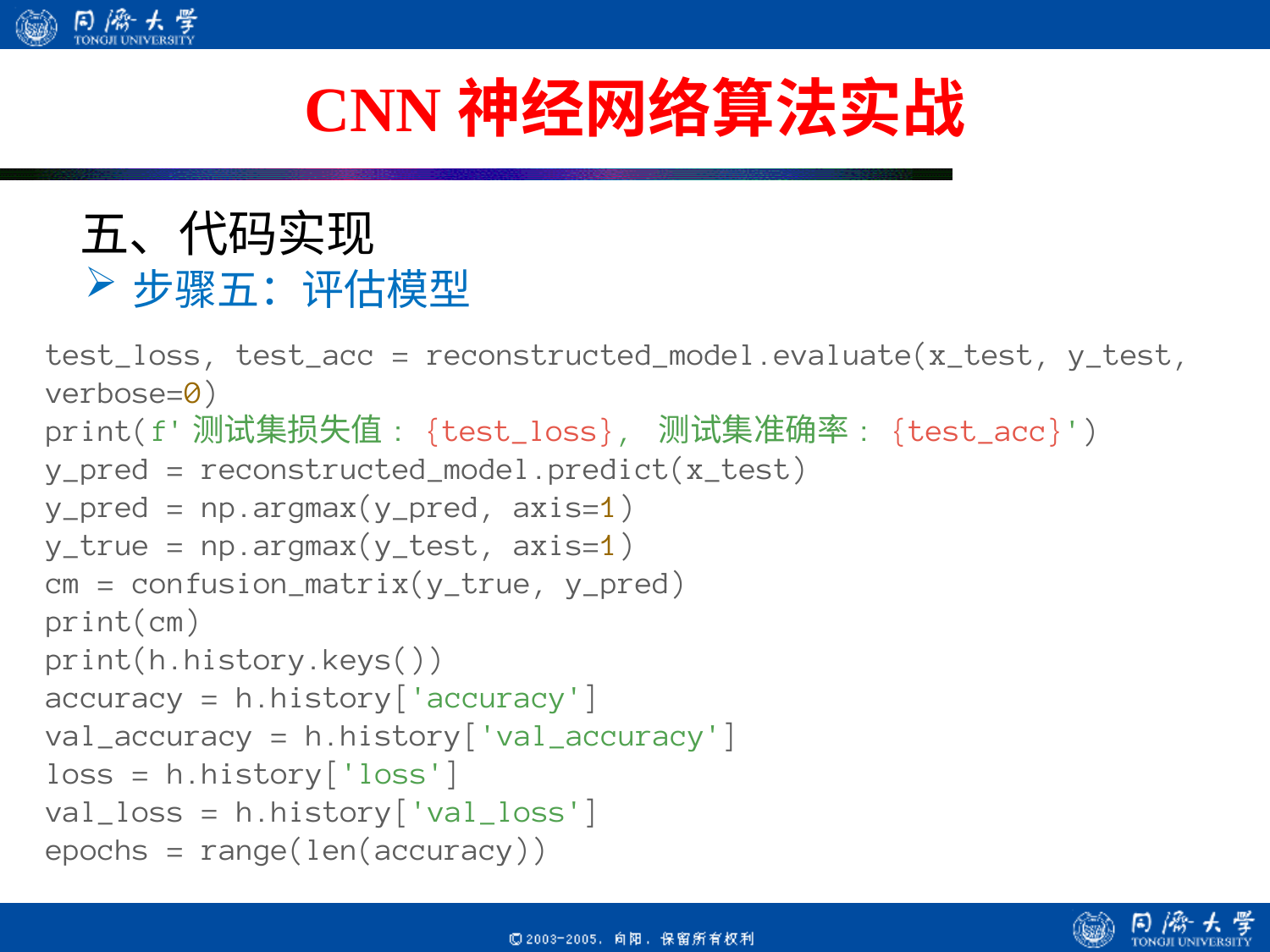

# CNN神经网络算法实战
五、代码实现

步骤五：评估模型
test_loss, test_acc = reconstructed_model.evaluate(x_test, y_test, verbose=0)
print(f'测试集损失值: {test_loss}, 测试集准确率: {test_acc}')
y_pred = reconstructed_model.predict(x_test)
y_pred = np.argmax(y_pred, axis=1)
y_true = np.argmax(y_test, axis=1)
cm = confusion_matrix(y_true, y_pred)
print(cm)
print(h.history.keys())
accuracy = h.history['accuracy']
val_accuracy = h.history['val_accuracy']
loss = h.history['loss']
val_loss = h.history['val_loss']
epochs = range(len(accuracy))